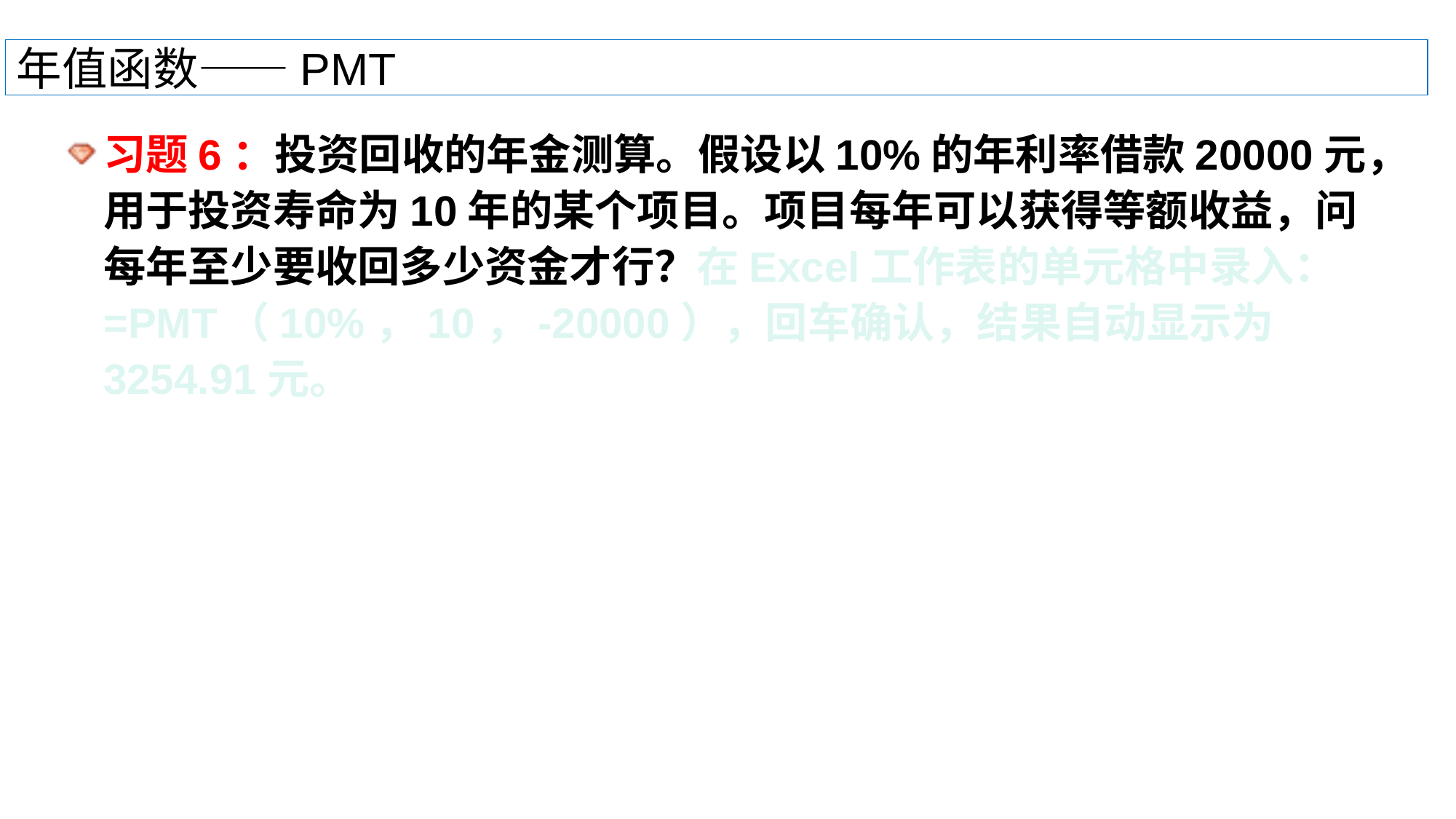

# 年值函数——PMT
习题6：投资回收的年金测算。假设以10%的年利率借款20000元，用于投资寿命为10年的某个项目。项目每年可以获得等额收益，问每年至少要收回多少资金才行？在Excel工作表的单元格中录入：=PMT（10%，10，-20000），回车确认，结果自动显示为3254.91元。